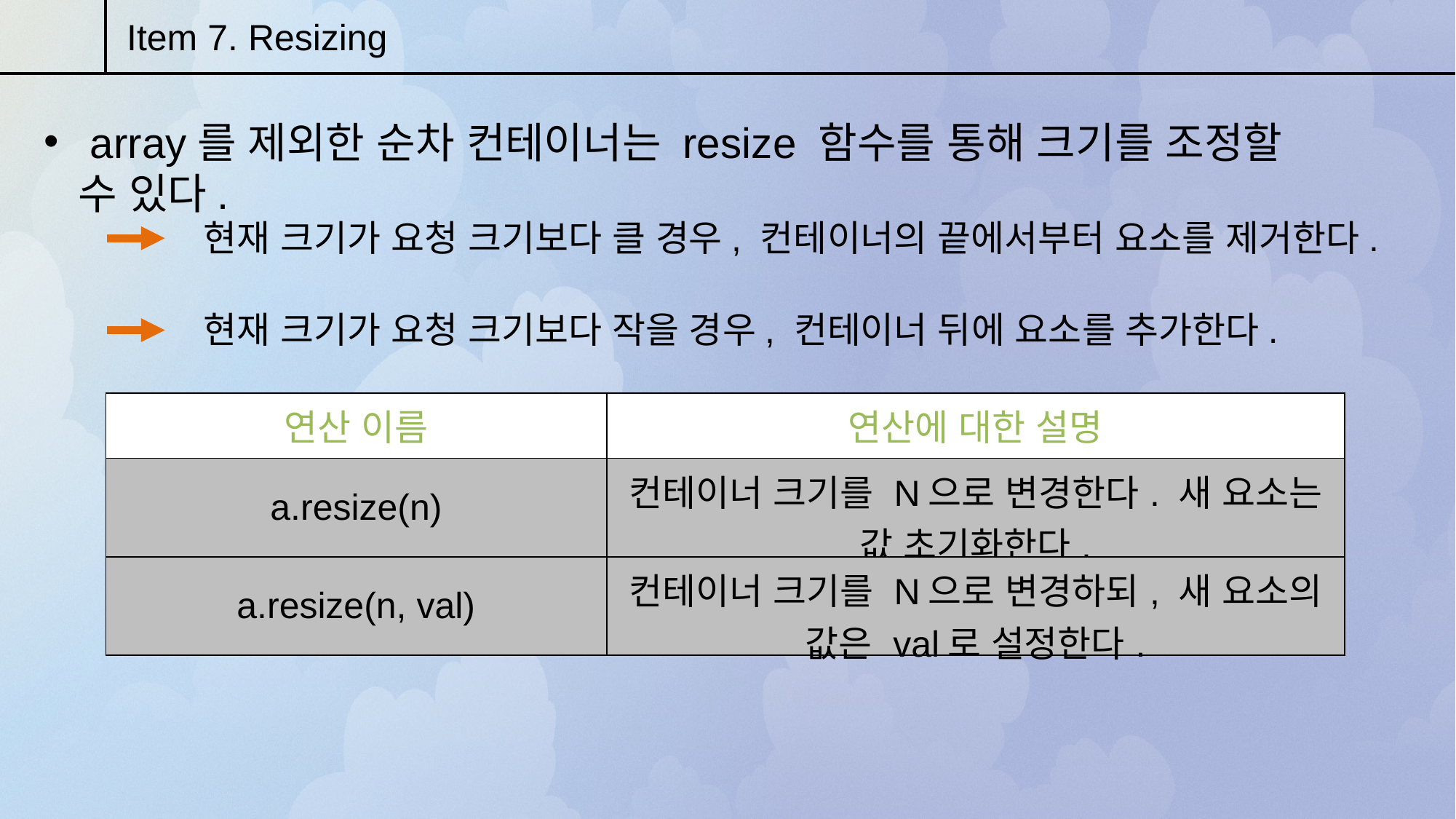

Item 7. Resizing
 array를 제외한 순차 컨테이너는 resize 함수를 통해 크기를 조정할 수 있다.
현재 크기가 요청 크기보다 클 경우, 컨테이너의 끝에서부터 요소를 제거한다.
현재 크기가 요청 크기보다 작을 경우, 컨테이너 뒤에 요소를 추가한다.
| 연산 이름 | 연산에 대한 설명 |
| --- | --- |
| a.resize(n) | 컨테이너 크기를 N으로 변경한다. 새 요소는 값 초기화한다. |
| a.resize(n, val) | 컨테이너 크기를 N으로 변경하되, 새 요소의 값은 val로 설정한다. |